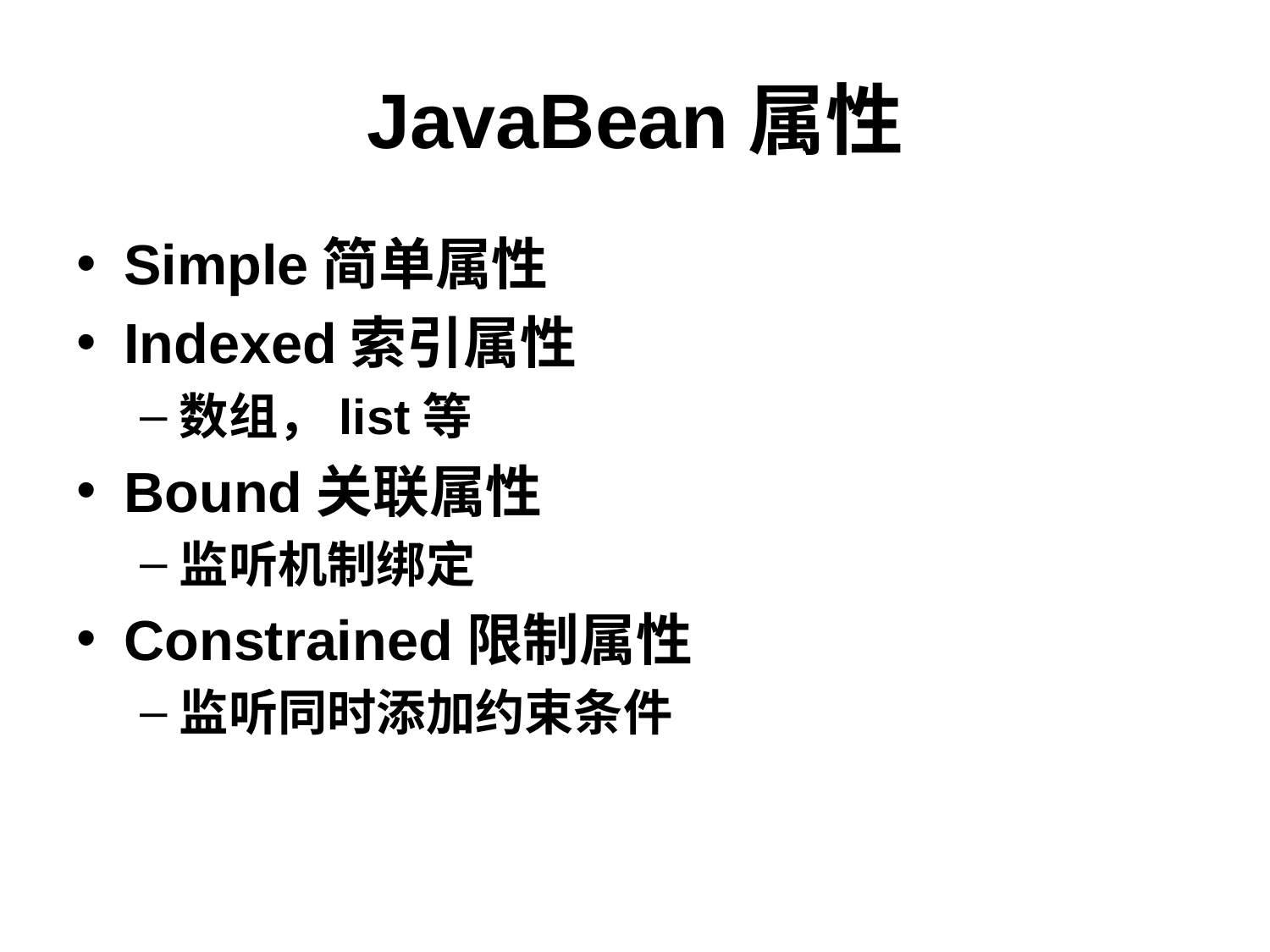

# JavaBean属性
Simple简单属性
Indexed索引属性
数组，list等
Bound关联属性
监听机制绑定
Constrained限制属性
监听同时添加约束条件